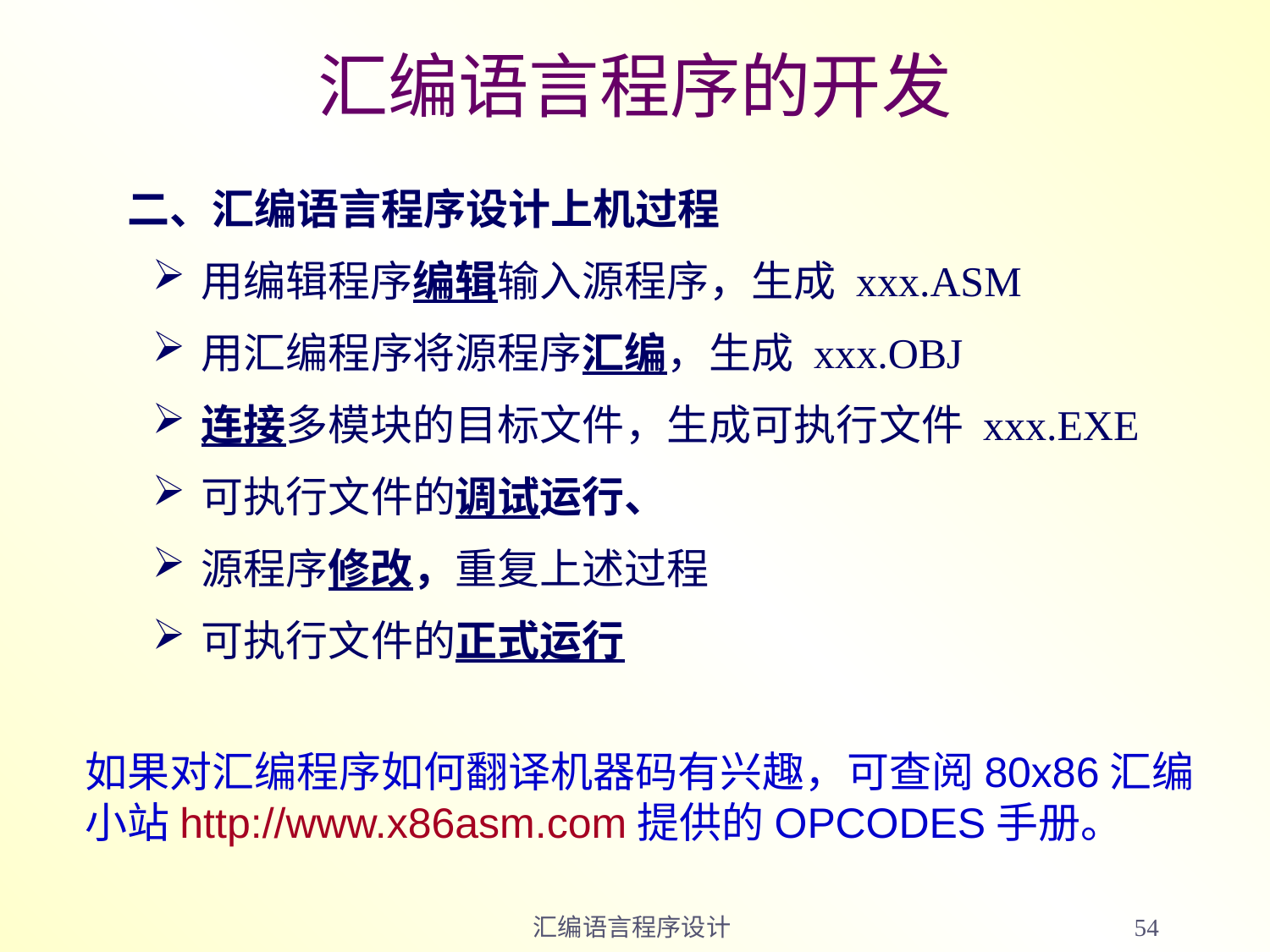

# 汇编语言程序的开发
二、汇编语言程序设计上机过程
用编辑程序编辑输入源程序，生成 xxx.ASM
用汇编程序将源程序汇编，生成 xxx.OBJ
连接多模块的目标文件，生成可执行文件 xxx.EXE
可执行文件的调试运行、
源程序修改，重复上述过程
可执行文件的正式运行

如果对汇编程序如何翻译机器码有兴趣，可查阅80x86汇编小站http://www.x86asm.com提供的OPCODES手册。
汇编语言程序设计
54